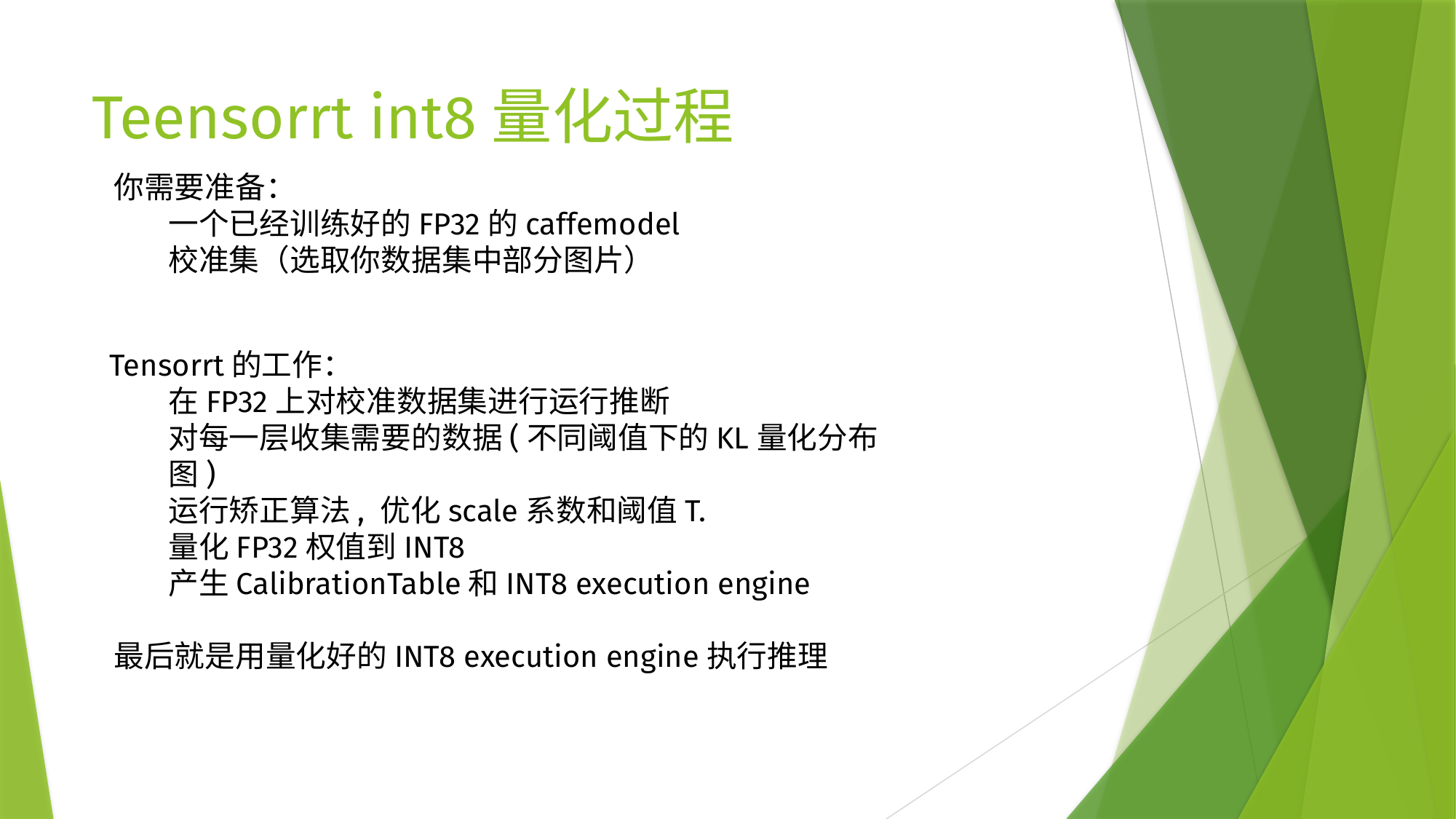

# Teensorrt int8量化过程
你需要准备：
一个已经训练好的FP32的caffemodel
校准集（选取你数据集中部分图片）
Tensorrt的工作：
在FP32上对校准数据集进行运行推断
对每一层收集需要的数据(不同阈值下的KL量化分布图)
运行矫正算法, 优化scale系数和阈值T.
量化FP32权值到INT8
产生CalibrationTable和INT8 execution engine

最后就是用量化好的INT8 execution engine执行推理